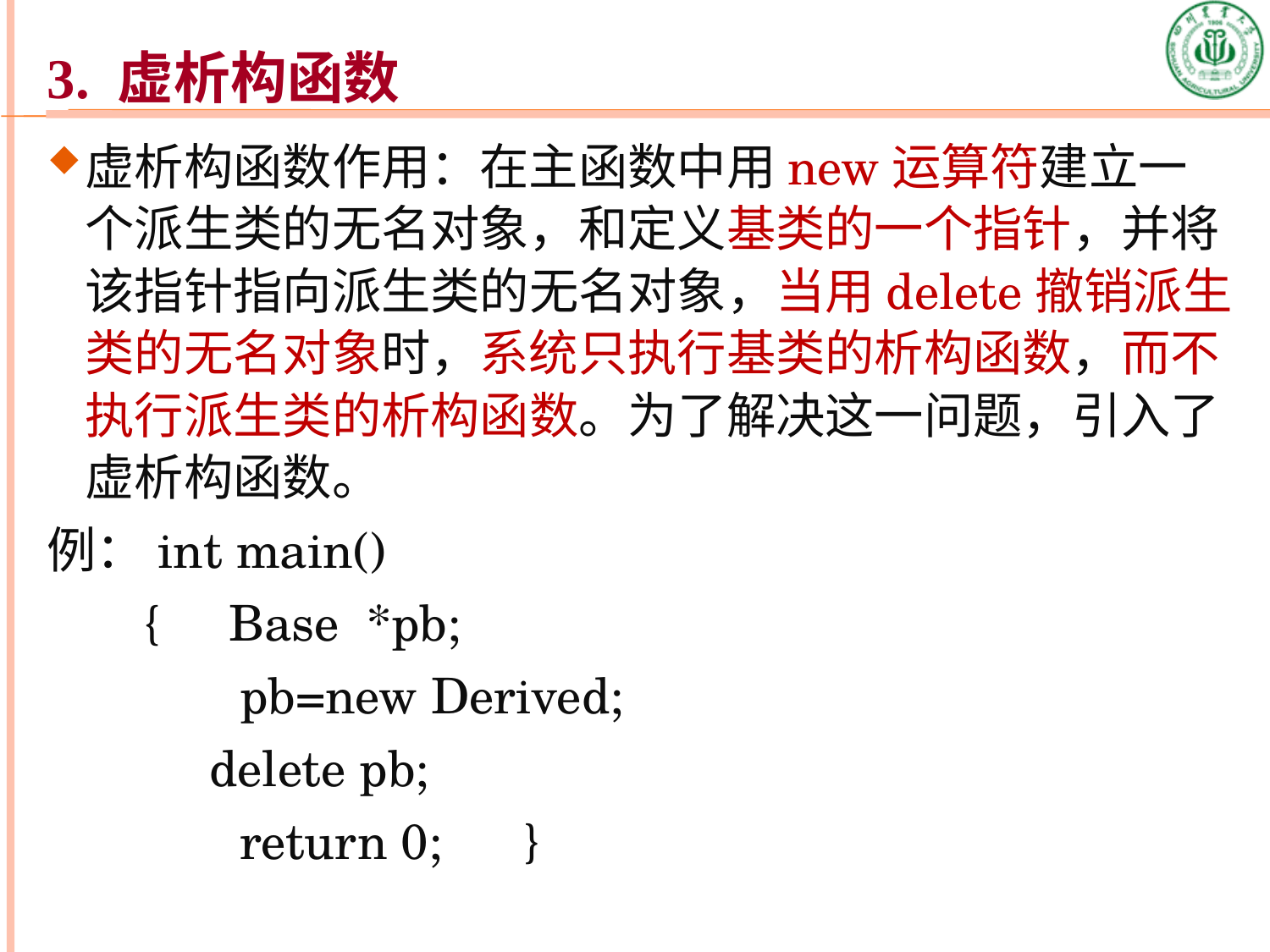

3. 虚析构函数
虚析构函数作用：在主函数中用new运算符建立一个派生类的无名对象，和定义基类的一个指针，并将该指针指向派生类的无名对象，当用delete撤销派生类的无名对象时，系统只执行基类的析构函数，而不执行派生类的析构函数。为了解决这一问题，引入了虚析构函数。
例：int main()
       {     Base  *pb;
              pb=new Derived;
	         delete pb;
              return 0;      }